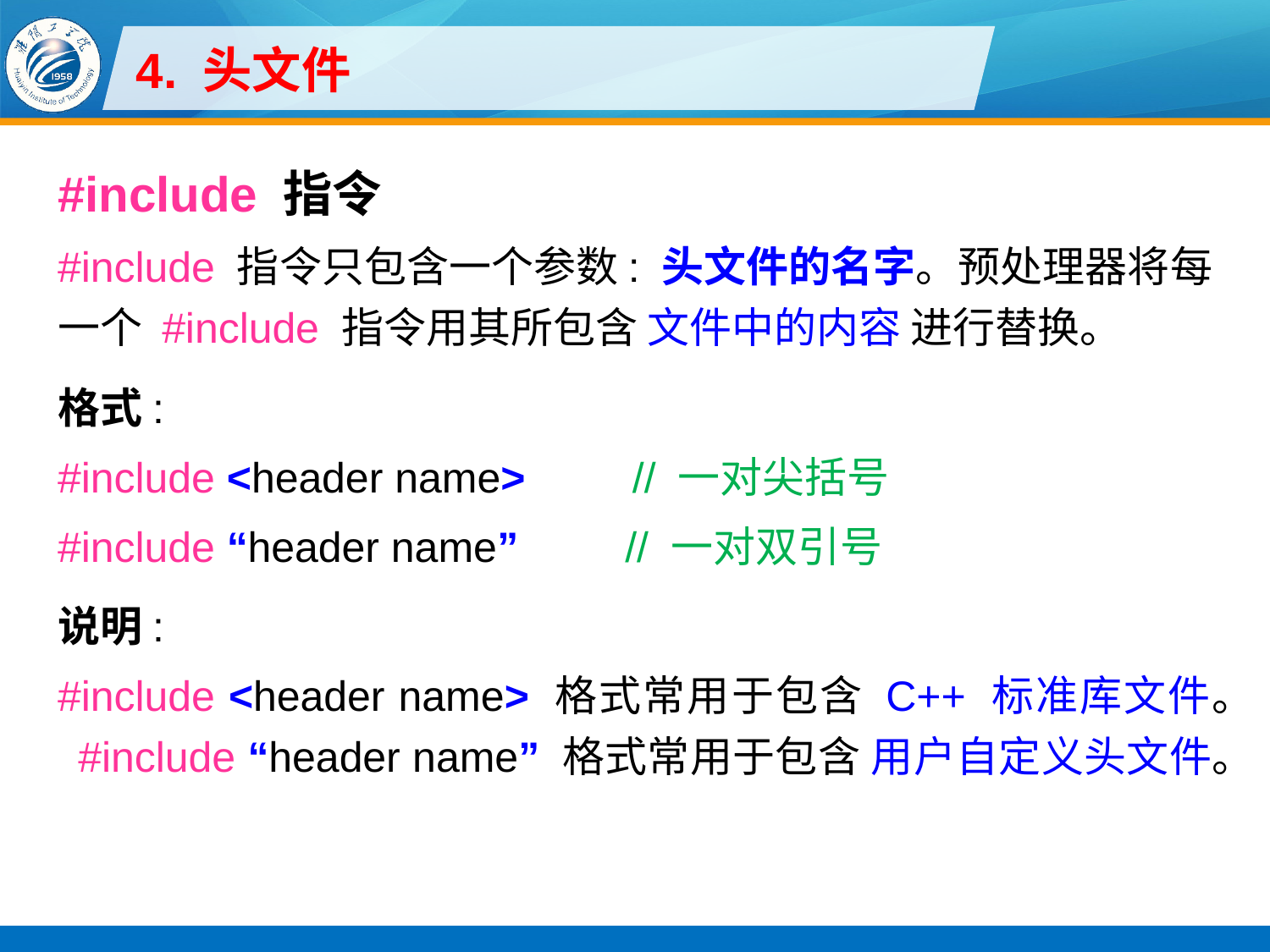

# 4. 头文件
#include 指令
#include 指令只包含一个参数: 头文件的名字。预处理器将每一个 #include 指令用其所包含 文件中的内容 进行替换。
格式:
#include <header name>         // 一对尖括号
#include “header name”         // 一对双引号
说明:
#include <header name> 格式常用于包含 C++ 标准库文件。 #include “header name” 格式常用于包含 用户自定义头文件。